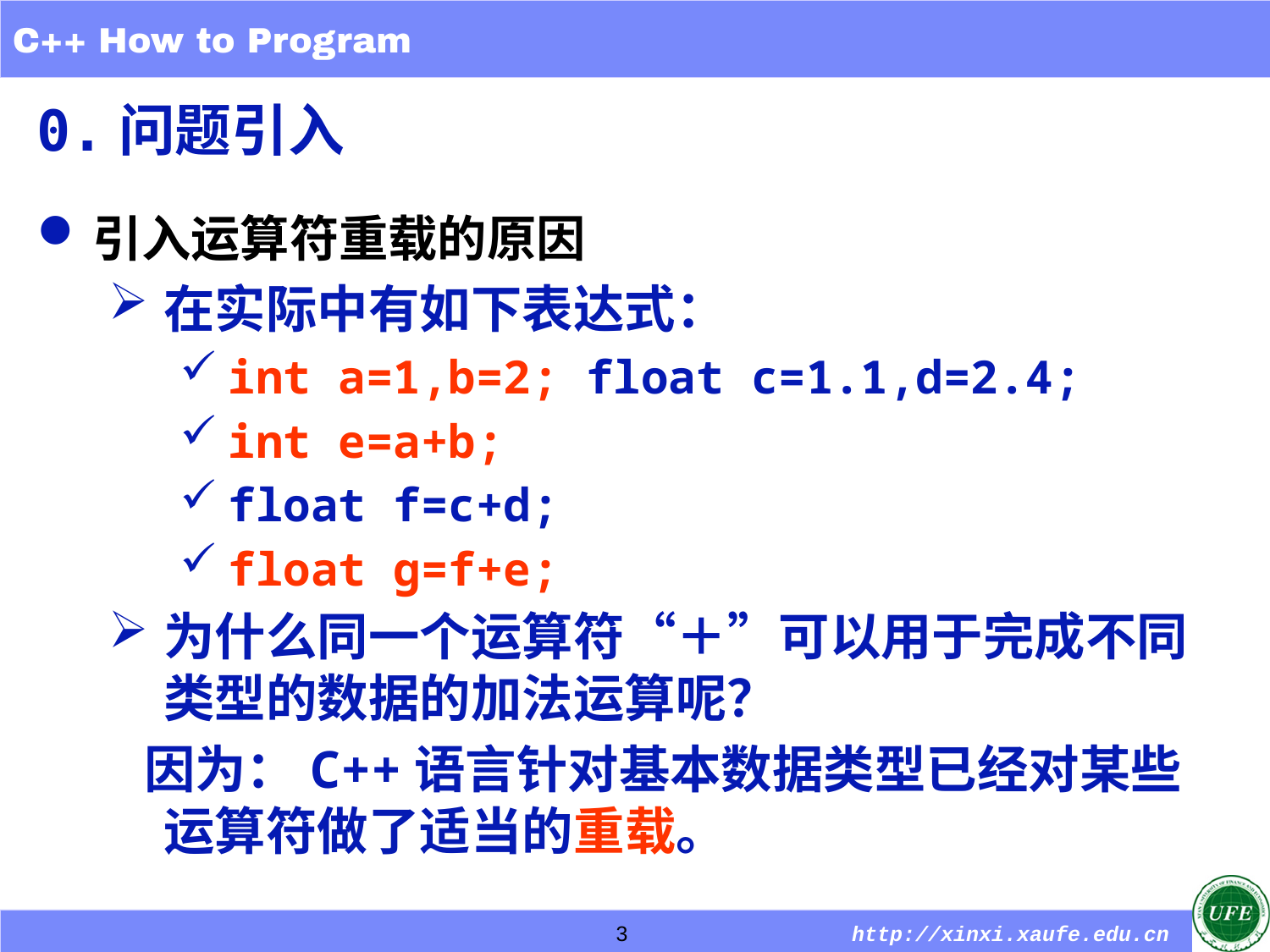

# 0.问题引入
引入运算符重载的原因
在实际中有如下表达式：
int a=1,b=2; float c=1.1,d=2.4;
int e=a+b;
float f=c+d;
float g=f+e;
为什么同一个运算符“＋”可以用于完成不同类型的数据的加法运算呢？
  因为：C++语言针对基本数据类型已经对某些运算符做了适当的重载。
3